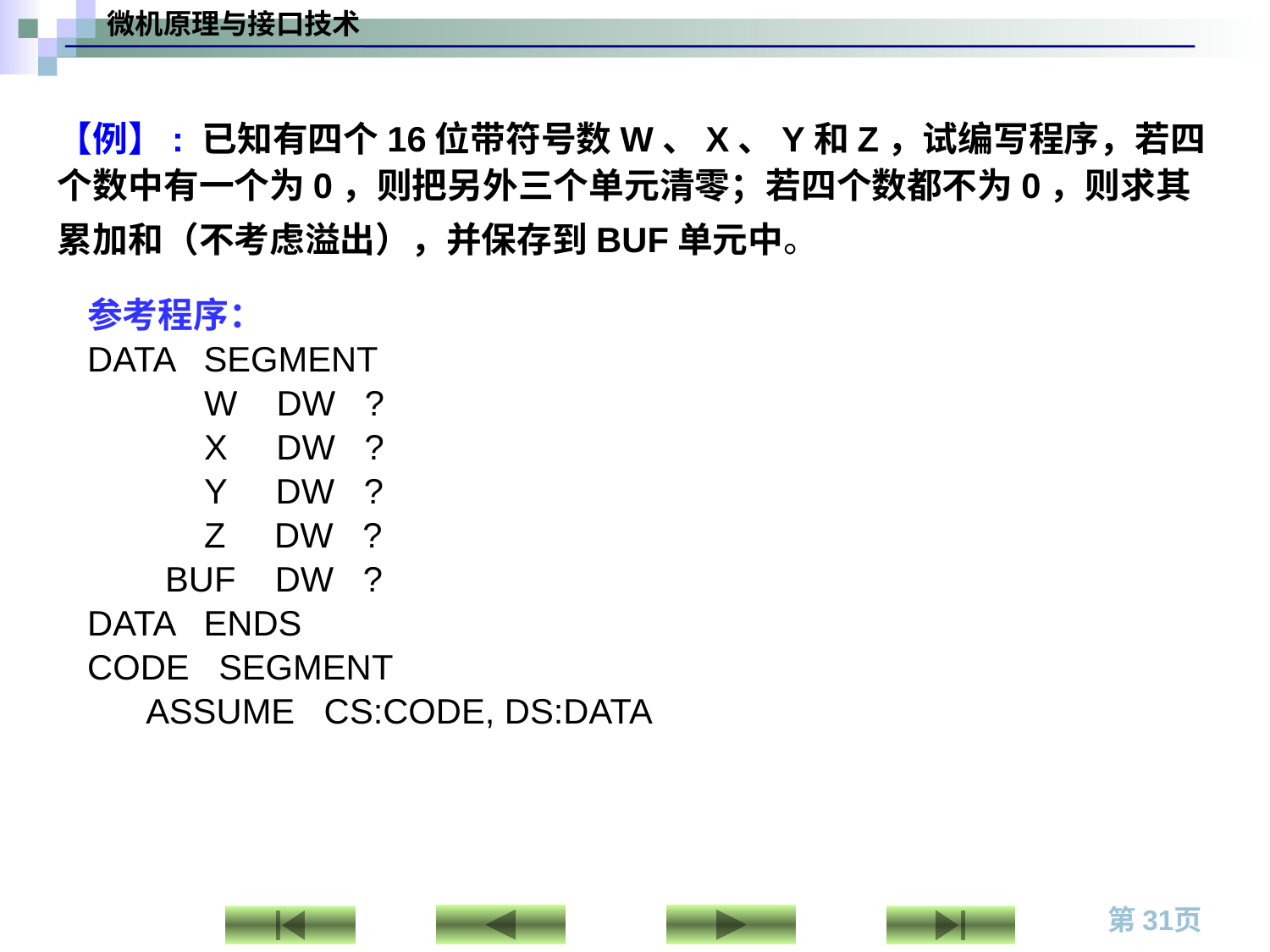

【例】: 已知有四个16位带符号数W、X、Y和Z，试编写程序，若四个数中有一个为0，则把另外三个单元清零；若四个数都不为0，则求其累加和（不考虑溢出），并保存到BUF单元中。
参考程序：
DATA   SEGMENT
            W    DW   ?
            X     DW   ?
            Y     DW   ?
            Z     DW   ?
        BUF    DW   ?
DATA   ENDS
CODE   SEGMENT
      ASSUME   CS:CODE, DS:DATA